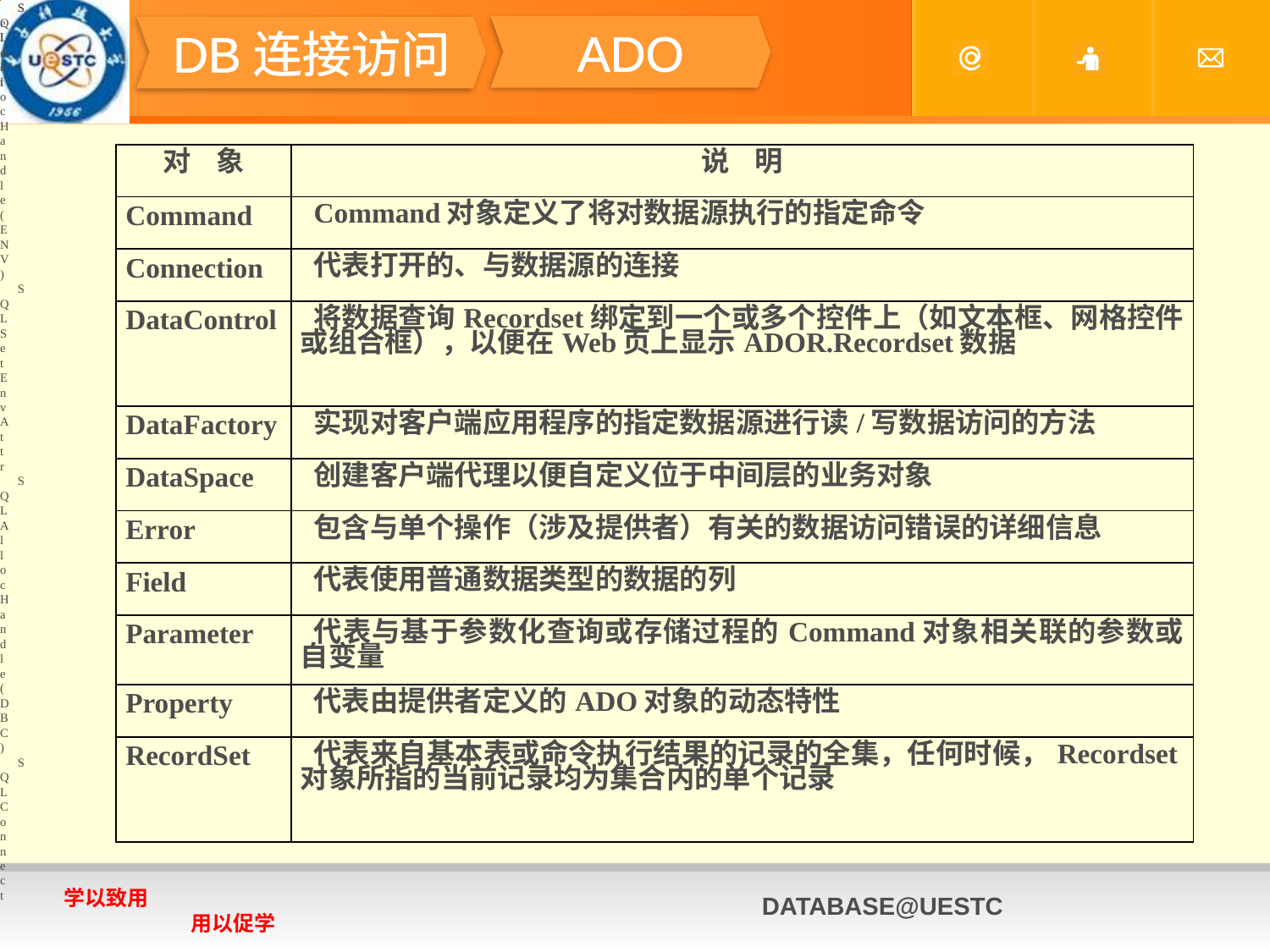

SQLAllocHandle(ENV)
SQLSetEnvAttr
SQLAllocHandle(DBC)
SQLConnect

Select

#
ADO
DB连接访问
| 对 象 | 说 明 |
| --- | --- |
| Command | Command对象定义了将对数据源执行的指定命令 |
| Connection | 代表打开的、与数据源的连接 |
| DataControl | 将数据查询Recordset绑定到一个或多个控件上（如文本框、网格控件或组合框），以便在Web页上显示ADOR.Recordset数据 |
| DataFactory | 实现对客户端应用程序的指定数据源进行读/写数据访问的方法 |
| DataSpace | 创建客户端代理以便自定义位于中间层的业务对象 |
| Error | 包含与单个操作（涉及提供者）有关的数据访问错误的详细信息 |
| Field | 代表使用普通数据类型的数据的列 |
| Parameter | 代表与基于参数化查询或存储过程的Command对象相关联的参数或自变量 |
| Property | 代表由提供者定义的ADO对象的动态特性 |
| RecordSet | 代表来自基本表或命令执行结果的记录的全集，任何时候，Recordset对象所指的当前记录均为集合内的单个记录 |